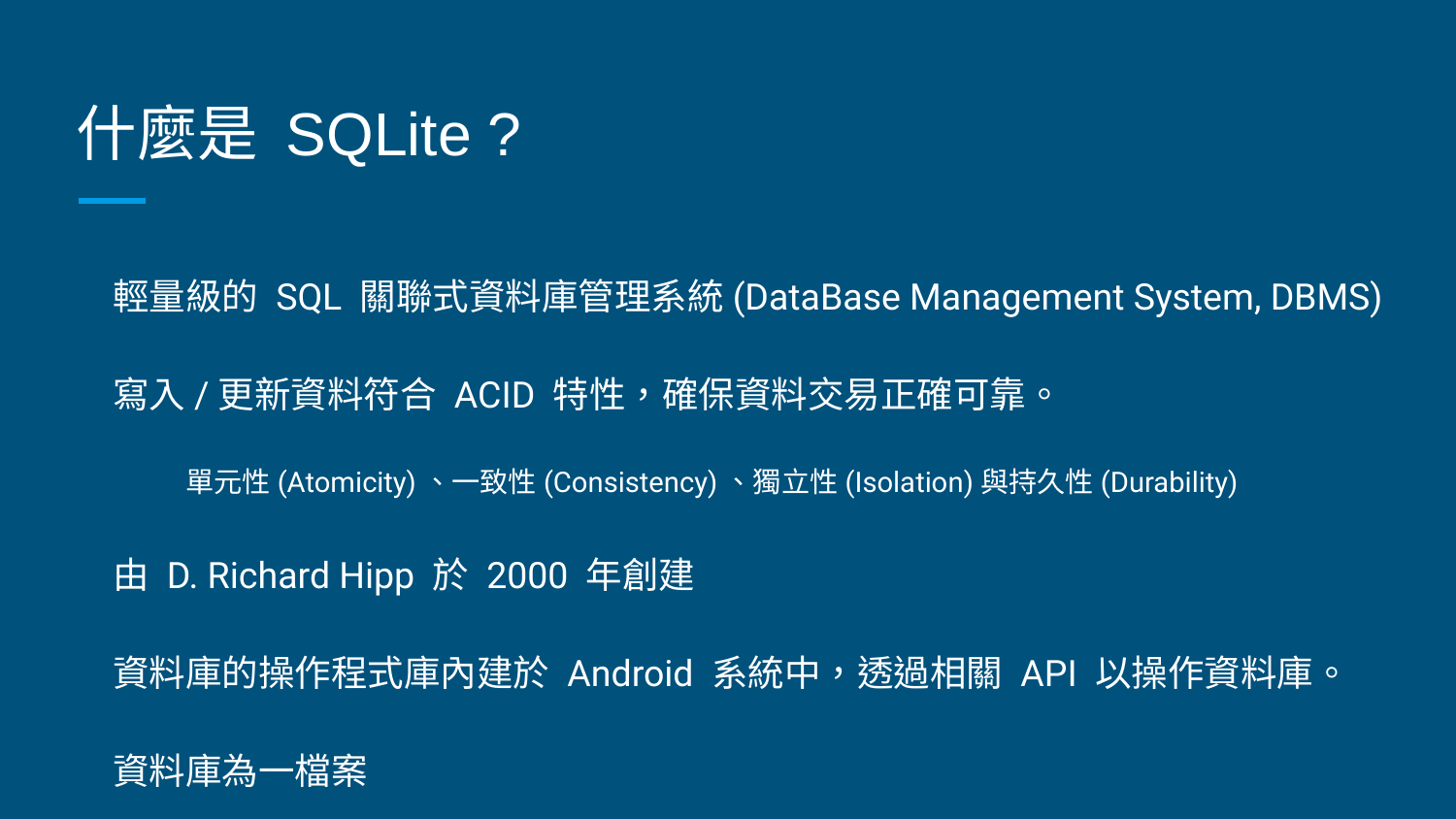

# 什麼是 SQLite ?
輕量級的 SQL 關聯式資料庫管理系統(DataBase Management System, DBMS)
寫入/更新資料符合 ACID 特性，確保資料交易正確可靠。
單元性(Atomicity)、一致性(Consistency)、獨立性(Isolation)與持久性(Durability)
由 D. Richard Hipp 於 2000 年創建
資料庫的操作程式庫內建於 Android 系統中，透過相關 API 以操作資料庫。
資料庫為一檔案
資料庫檔案路徑 - data/data/PACKAGE_NAME/databases/xxx.db
資料庫預設為私有，其他程式無法存取，但可透過 ContentProvider 分享資料。